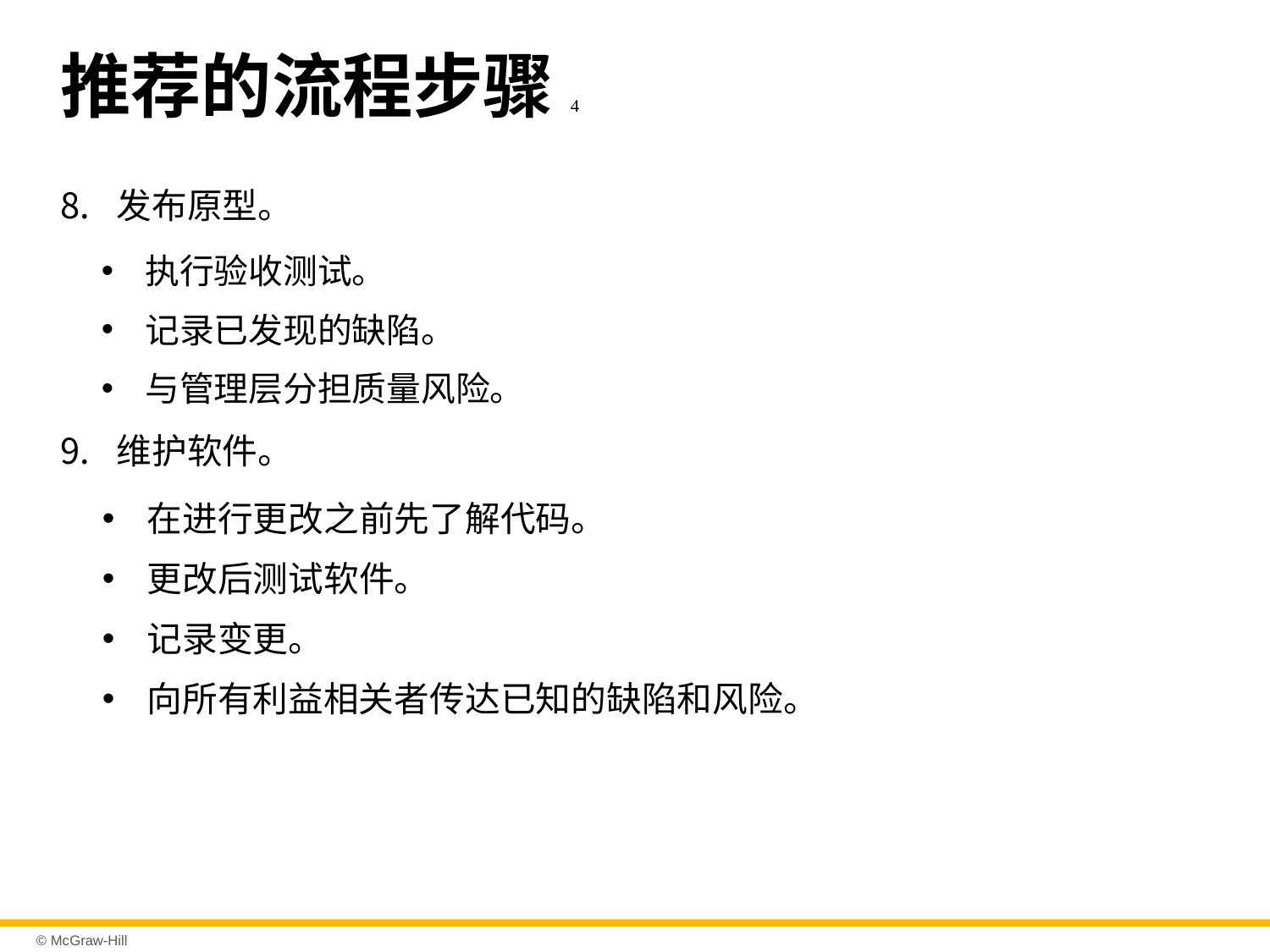

# 推荐的流程步骤4
发布原型。
执行验收测试。
记录已发现的缺陷。
与管理层分担质量风险。
维护软件。
在进行更改之前先了解代码。
更改后测试软件。
记录变更。
向所有利益相关者传达已知的缺陷和风险。
21